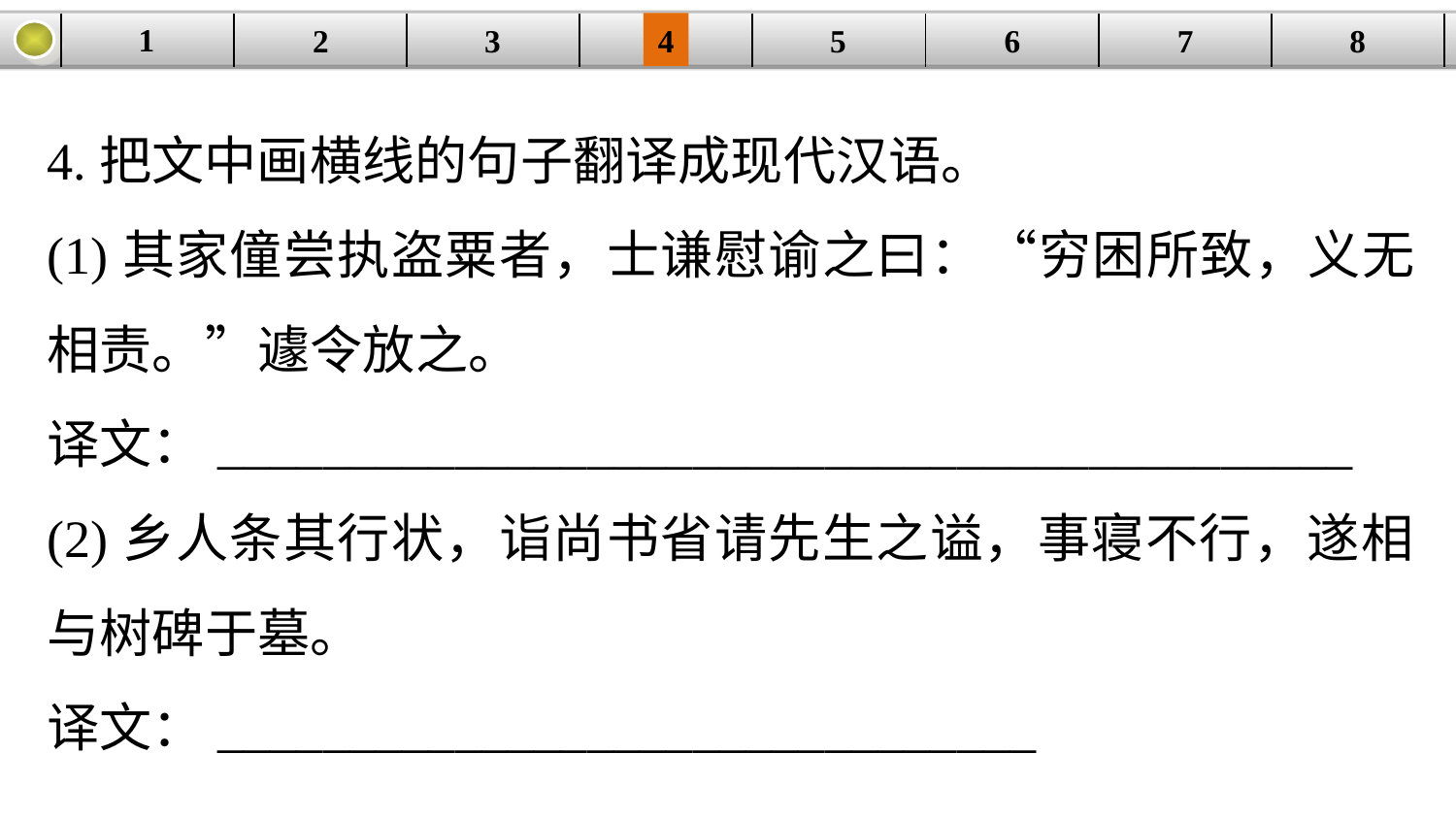

1
3
4
5
6
8
2
|  |  |  |  |  |  |  |  |
| --- | --- | --- | --- | --- | --- | --- | --- |
7

4.把文中画横线的句子翻译成现代汉语。
(1)其家僮尝执盗粟者，士谦慰谕之曰：“穷困所致，义无相责。”遽令放之。
译文：___________________________________________
(2)乡人条其行状，诣尚书省请先生之谥，事寝不行，遂相与树碑于墓。
译文：_______________________________